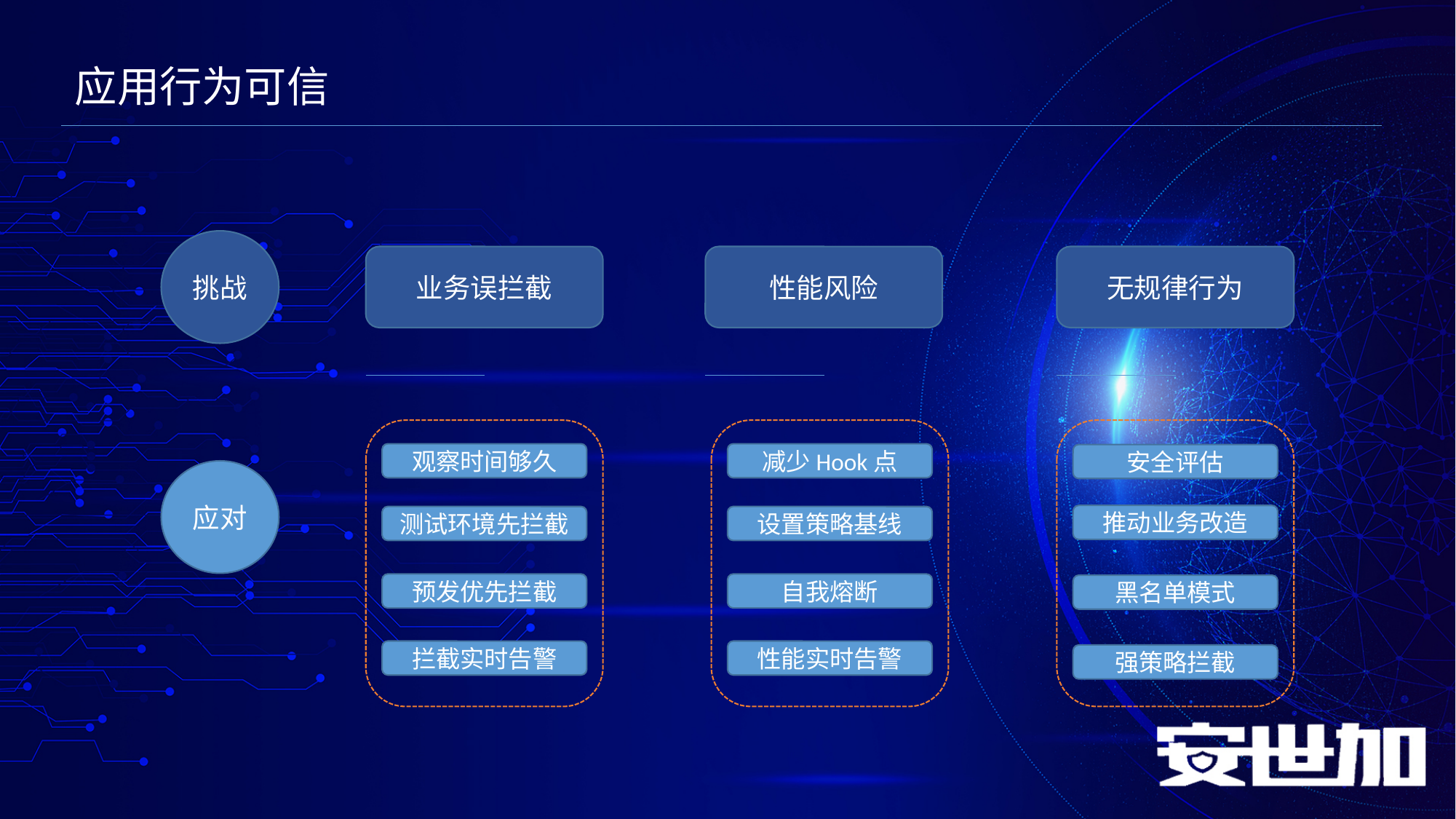

E6636BC20180234D78A0072836F0BB30E2B9B20219E46BF0A6D98C31B1592B21FB44B238C16D7B0A22092F08C84627EBC20921DA41D05BA11BBFC26B7D0E24DC24FC29AD4C2776E744B82FC763524E579646E27E729715E3F80C9193F0205C58D8962992FE3
应用行为可信
挑战
业务误拦截
性能风险
无规律行为

观察时间够久
减少Hook点
安全评估
应对
推动业务改造
测试环境先拦截
设置策略基线
预发优先拦截
自我熔断
黑名单模式
拦截实时告警
性能实时告警
强策略拦截